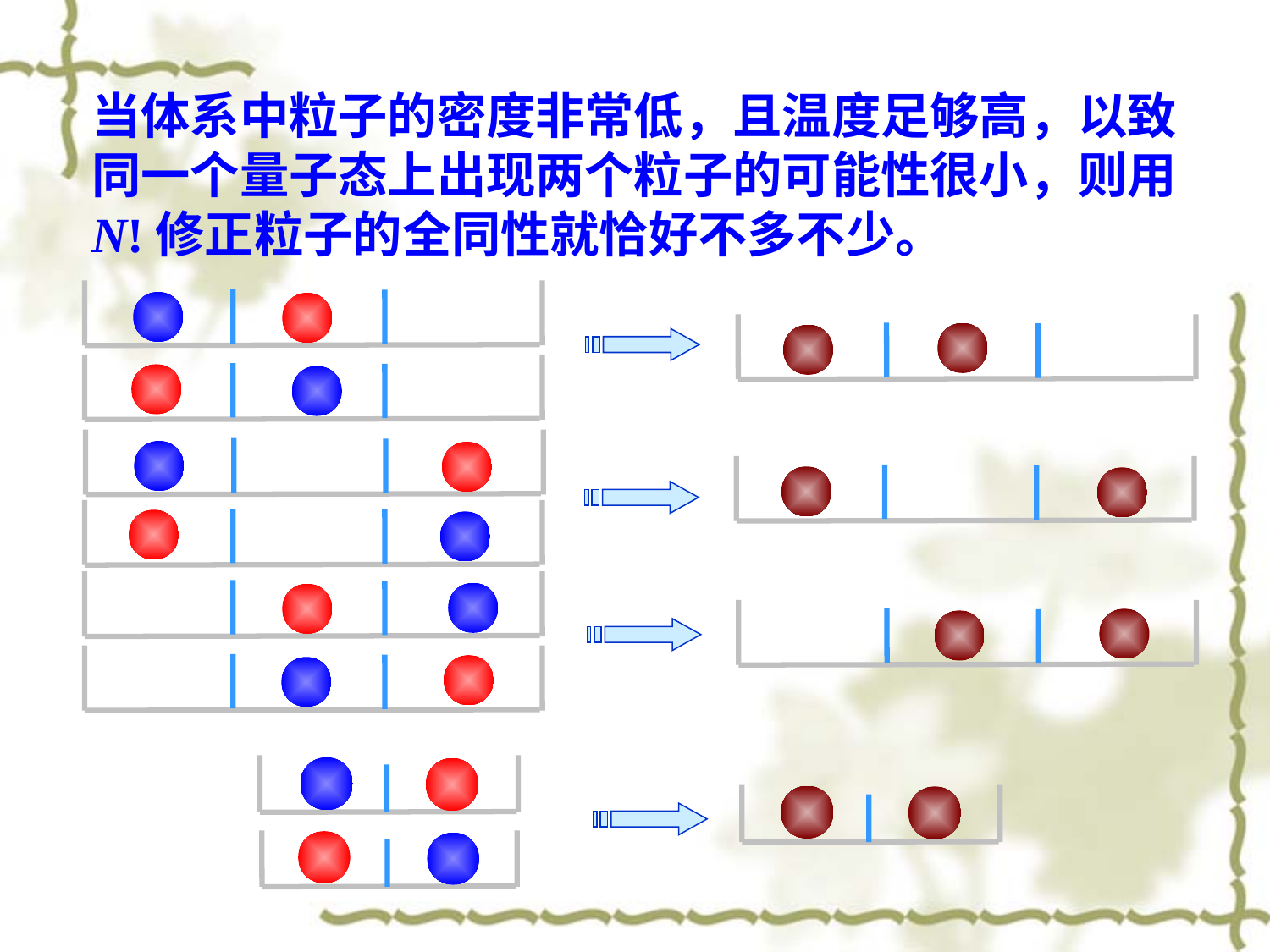

当体系中粒子的密度非常低，且温度足够高，以致同一个量子态上出现两个粒子的可能性很小，则用N!修正粒子的全同性就恰好不多不少。